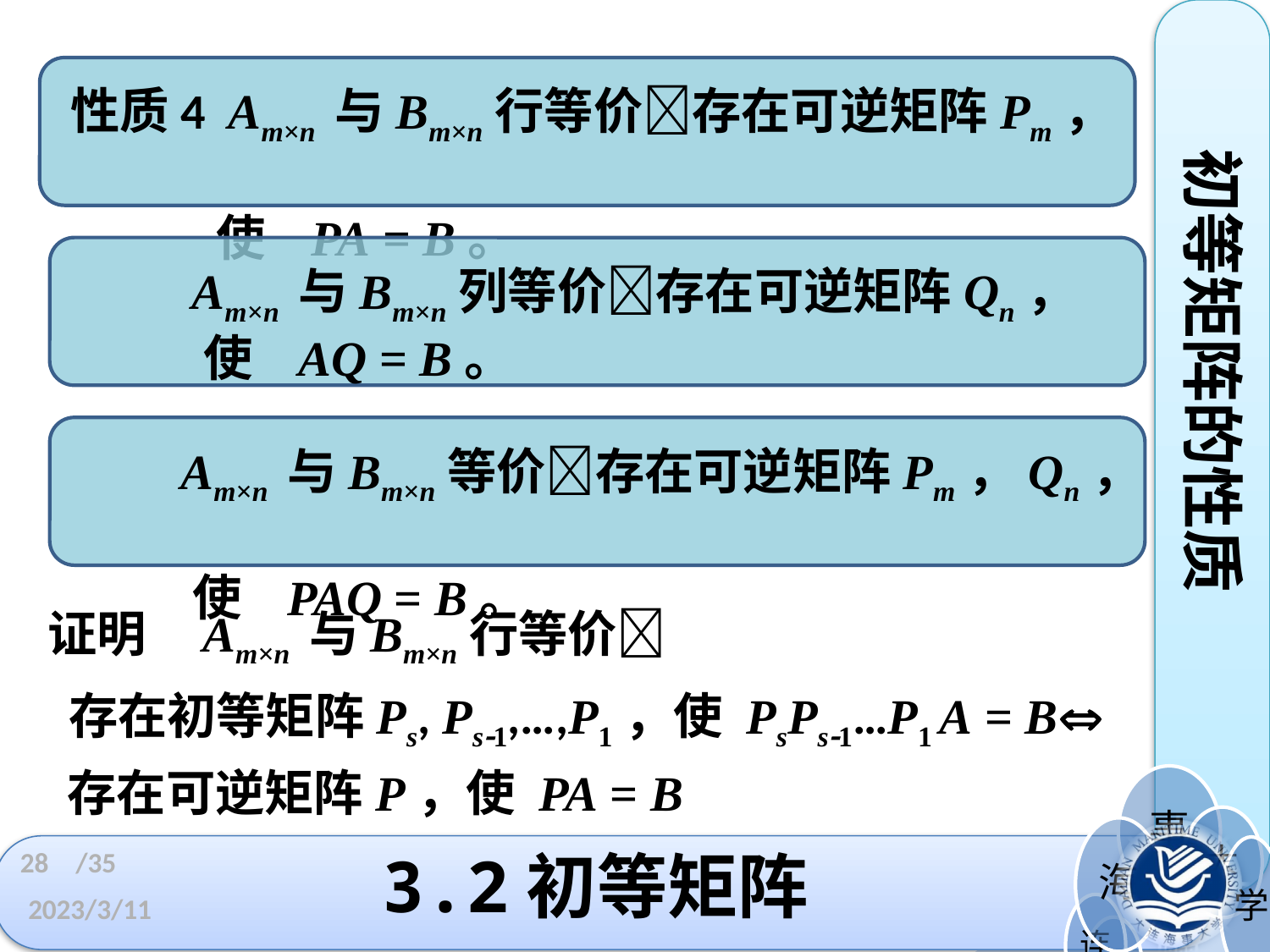

性质4  Am×n 与Bm×n行等价⇔存在可逆矩阵Pm，
              使   PA = B。
初等矩阵的性质

            Am×n 与Bm×n列等价⇔存在可逆矩阵Qn，
            使   AQ = B。

           Am×n 与Bm×n等价⇔存在可逆矩阵Pm，Qn，
           使   PAQ = B。
证明    Am×n 与Bm×n行等价⇔
存在初等矩阵Ps, Ps−1,…,P1，使 PsPs−1…P1 A = B⇔
存在可逆矩阵P，使 PA = B
28
/35
3.2初等矩阵

2023/3/11